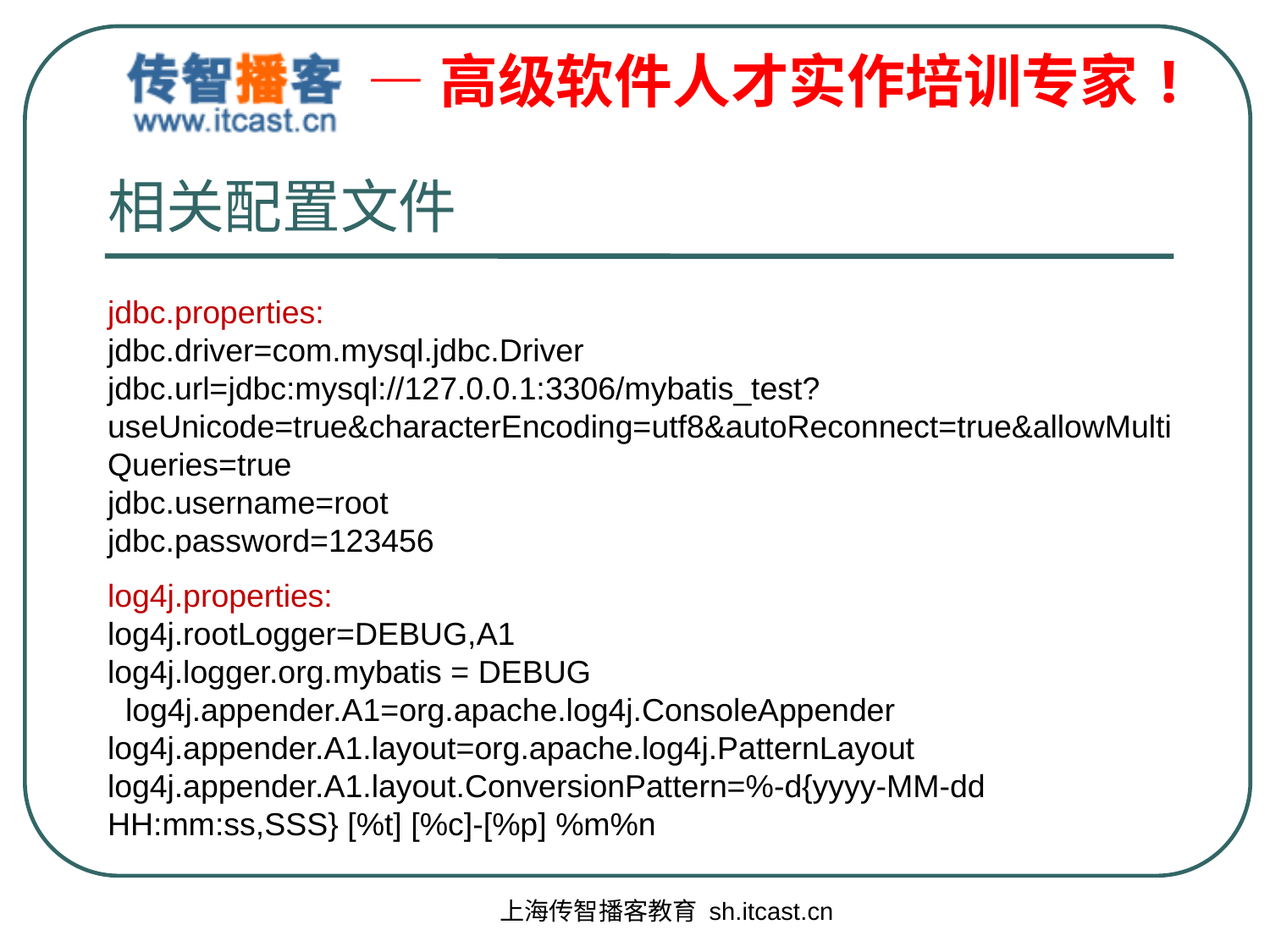

# 相关配置文件
jdbc.properties:
jdbc.driver=com.mysql.jdbc.Driver
jdbc.url=jdbc:mysql://127.0.0.1:3306/mybatis_test?useUnicode=true&characterEncoding=utf8&autoReconnect=true&allowMultiQueries=true
jdbc.username=root
jdbc.password=123456
log4j.properties:
log4j.rootLogger=DEBUG,A1
log4j.logger.org.mybatis = DEBUG
  log4j.appender.A1=org.apache.log4j.ConsoleAppender
log4j.appender.A1.layout=org.apache.log4j.PatternLayout
log4j.appender.A1.layout.ConversionPattern=%-d{yyyy-MM-dd HH:mm:ss,SSS} [%t] [%c]-[%p] %m%n

上海传智播客教育 sh.itcast.cn